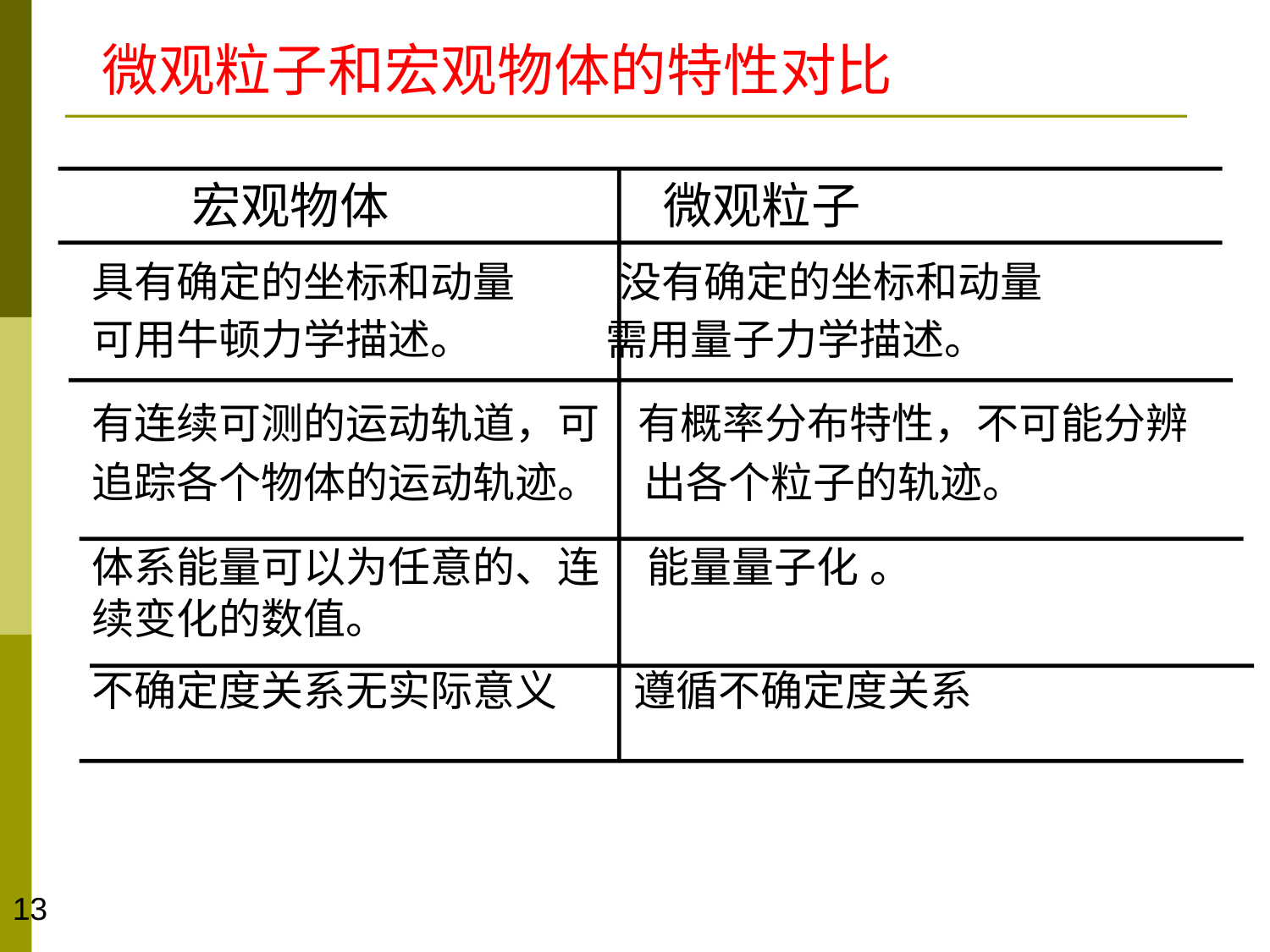

微观粒子和宏观物体的特性对比

        宏观物体                         微观粒子
具有确定的坐标和动量           没有确定的坐标和动量
可用牛顿力学描述。              需用量子力学描述。
有连续可测的运动轨道，可    有概率分布特性，不可能分辨
追踪各个物体的运动轨迹。    出各个粒子的轨迹。
体系能量可以为任意的、连     能量量子化 。
续变化的数值。
不确定度关系无实际意义        遵循不确定度关系

13